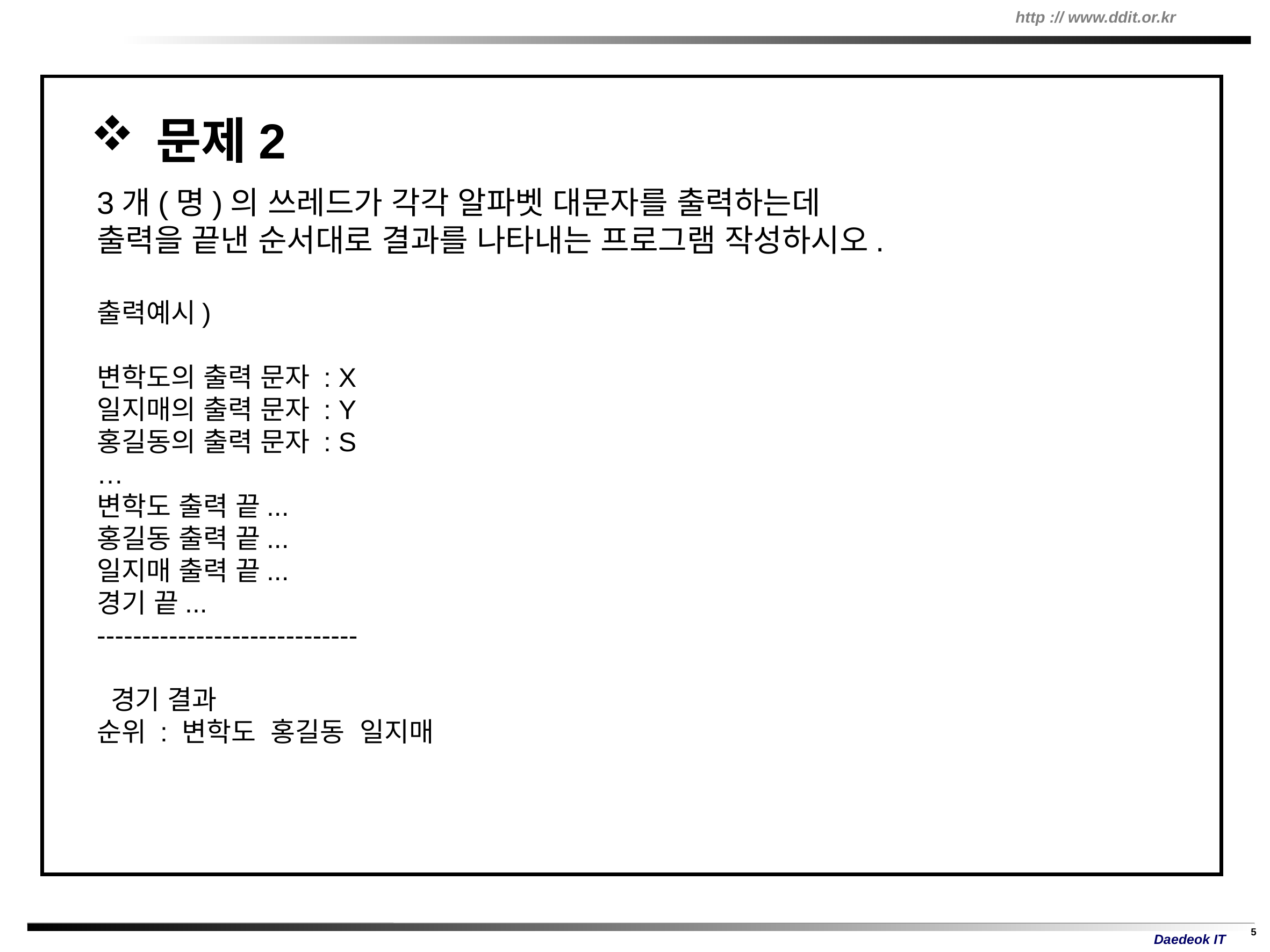

문제2

3개(명)의 쓰레드가 각각 알파벳 대문자를 출력하는데
출력을 끝낸 순서대로 결과를 나타내는 프로그램 작성하시오.

출력예시)

변학도의 출력 문자 : X
일지매의 출력 문자 : Y
홍길동의 출력 문자 : S
…
변학도 출력 끝...
홍길동 출력 끝...
일지매 출력 끝...
경기 끝...
-----------------------------

 경기 결과
순위 : 변학도  홍길동  일지매